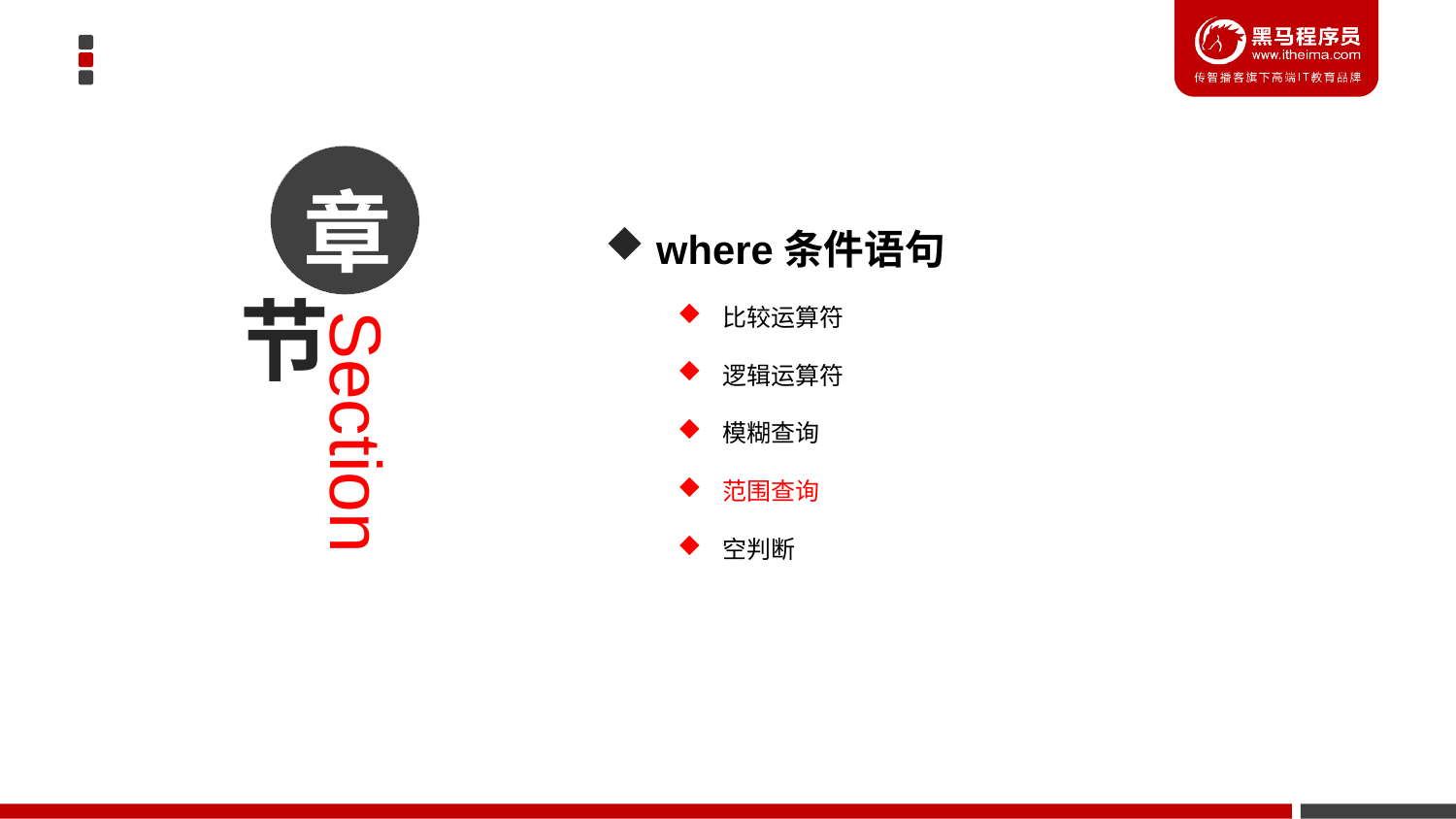

章
 where条件语句
比较运算符
逻辑运算符
模糊查询
范围查询
空判断

节
Section